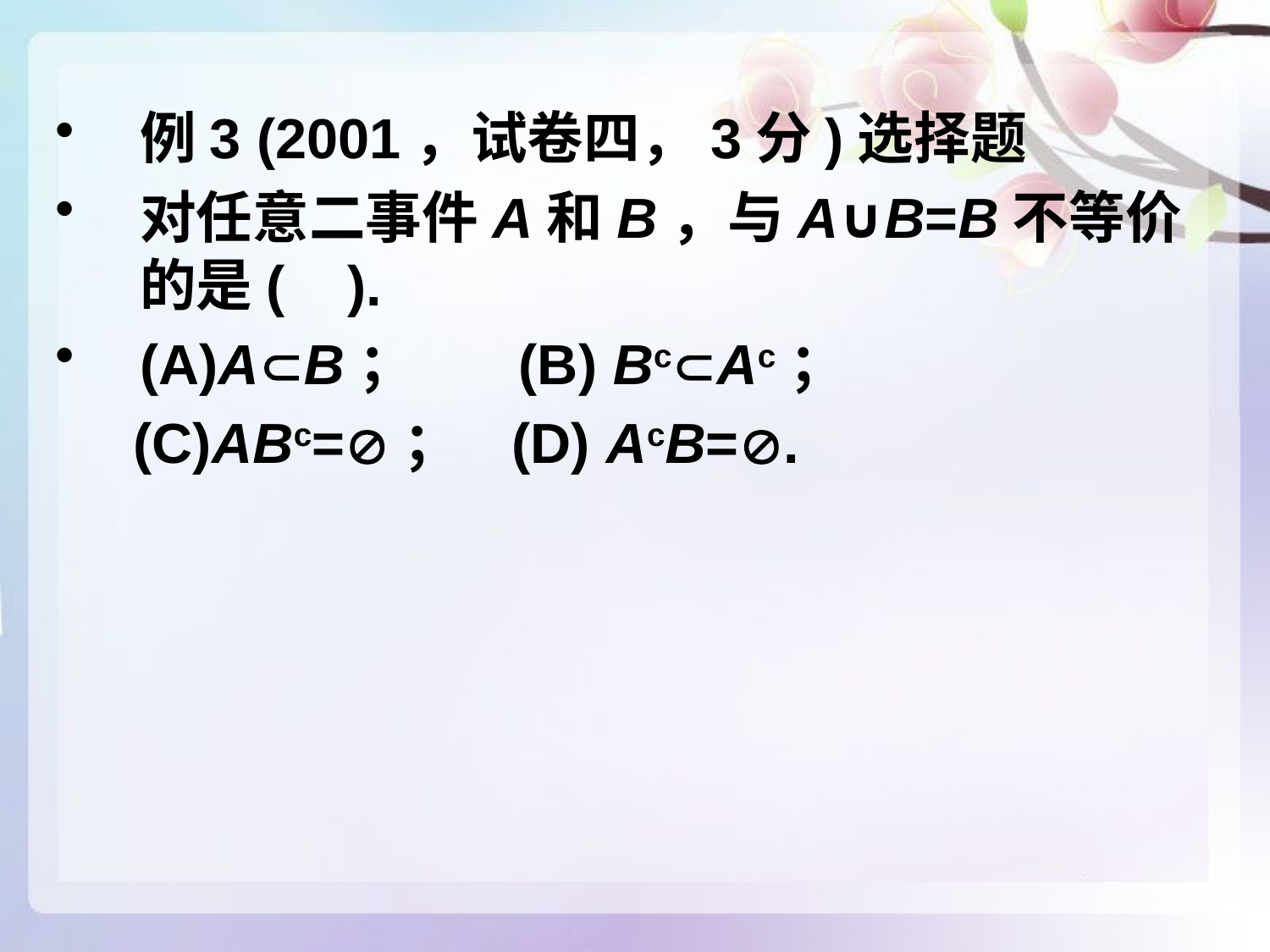

例3 (2001，试卷四，3分)选择题
对任意二事件A和B，与A∪B=B不等价的是(    ).
(A)A⊂B；       (B) Bc⊂Ac；
     (C)ABc=∅；   (D) AcB=∅.